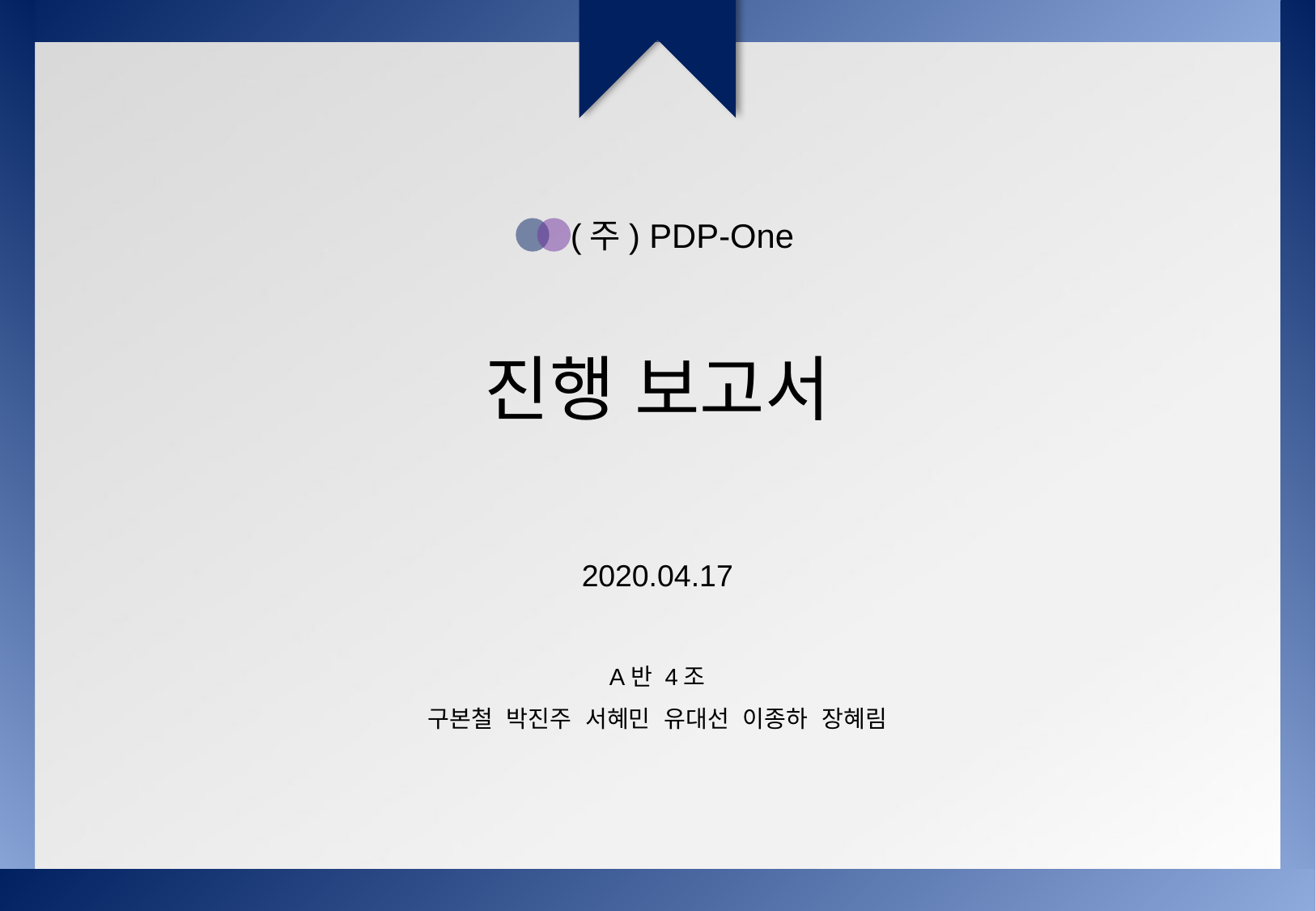

(주) PDP-One

진행 보고서

2020.04.17
A반 4조
구본철  박진주  서혜민  유대선  이종하  장혜림